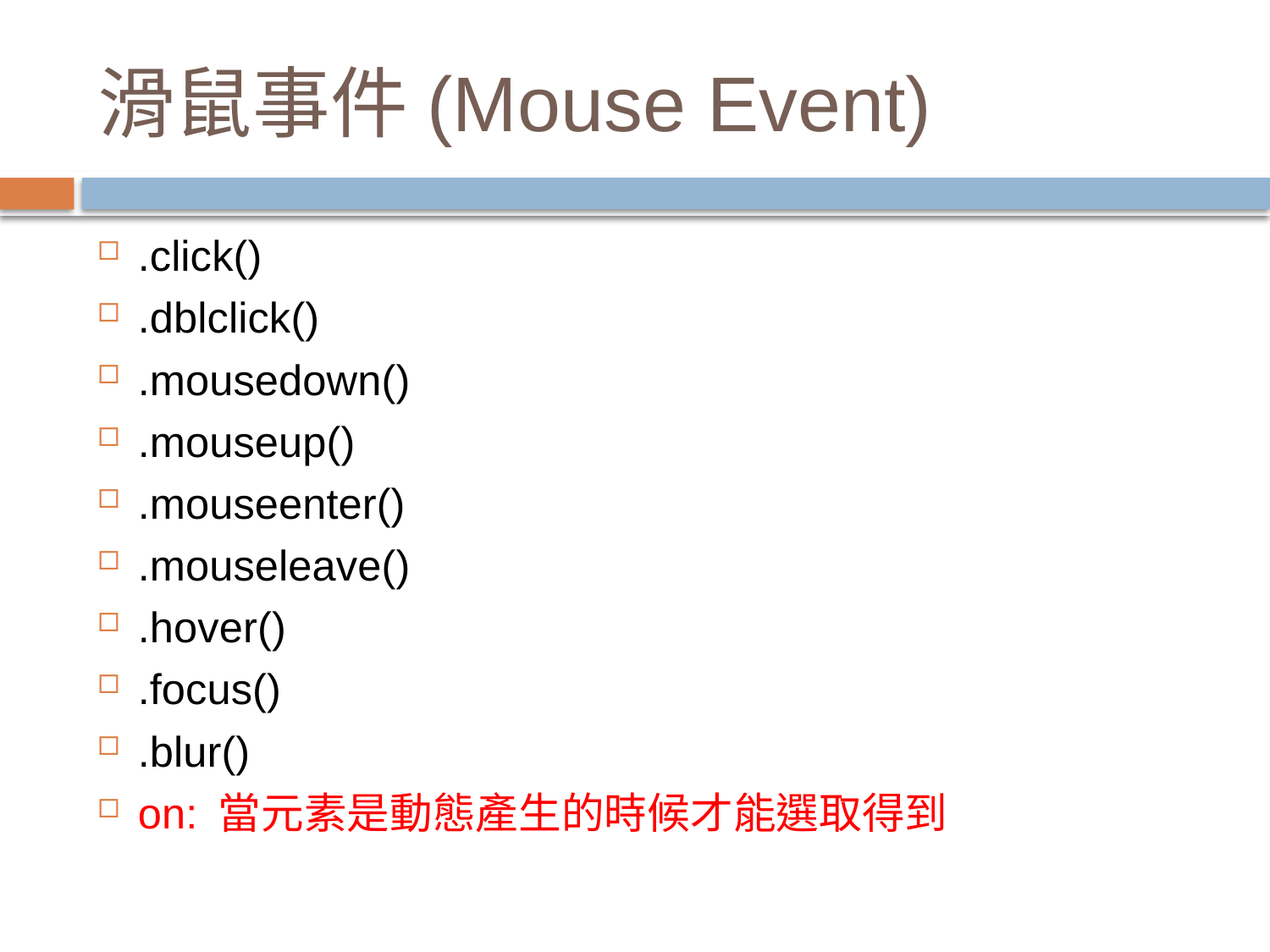

# 滑鼠事件(Mouse Event)
.click()
.dblclick()
.mousedown()
.mouseup()
.mouseenter()
.mouseleave()
.hover()
.focus()
.blur()
on: 當元素是動態產生的時候才能選取得到